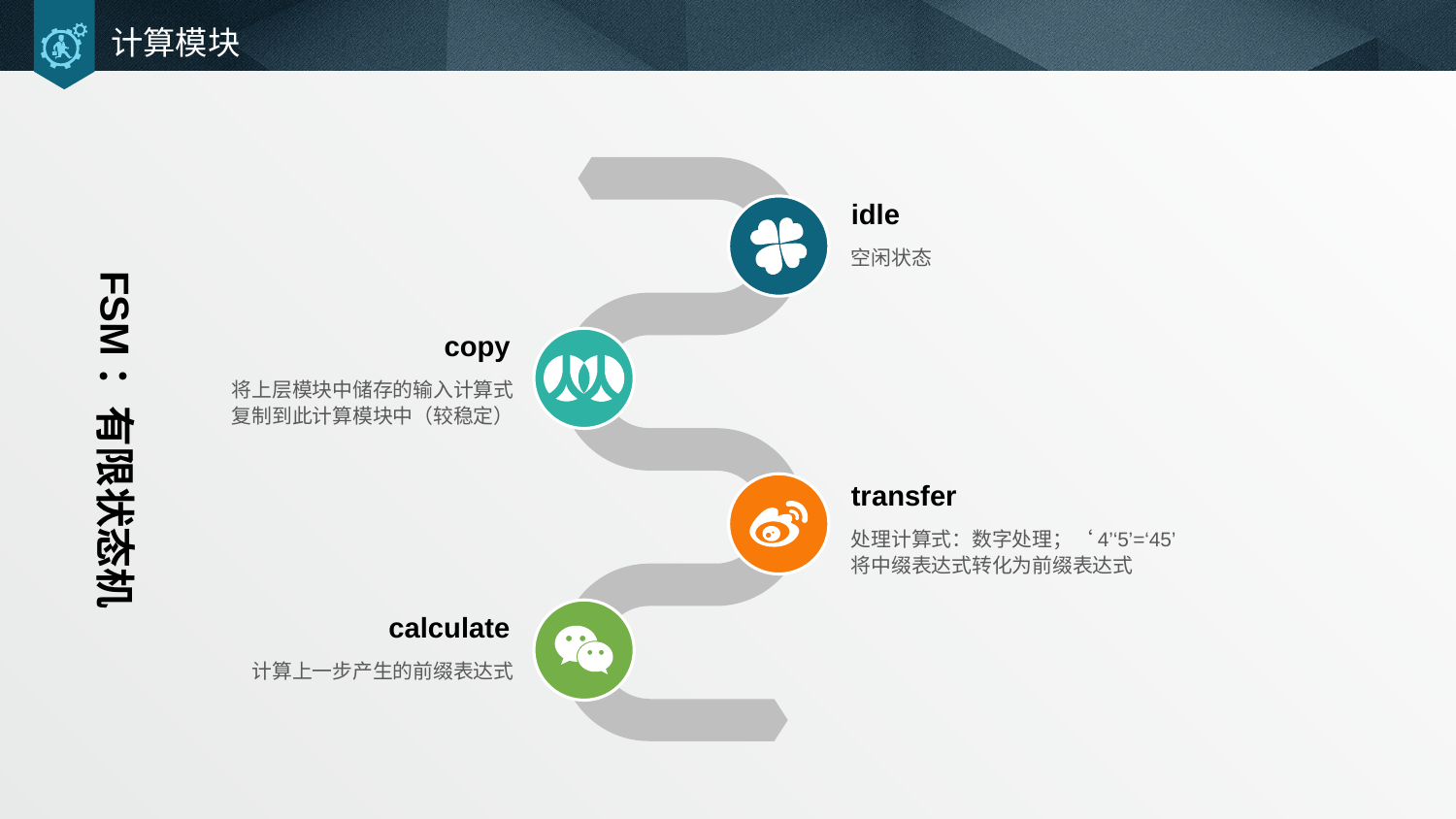

# 计算模块

idle

空闲状态
FSM：有限状态机
copy

将上层模块中储存的输入计算式
复制到此计算模块中（较稳定）

transfer

处理计算式：数字处理；‘4’‘5’=‘45’
将中缀表达式转化为前缀表达式

calculate

计算上一步产生的前缀表达式
https://blog.csdn.net/antineutrino/article/details/6763722